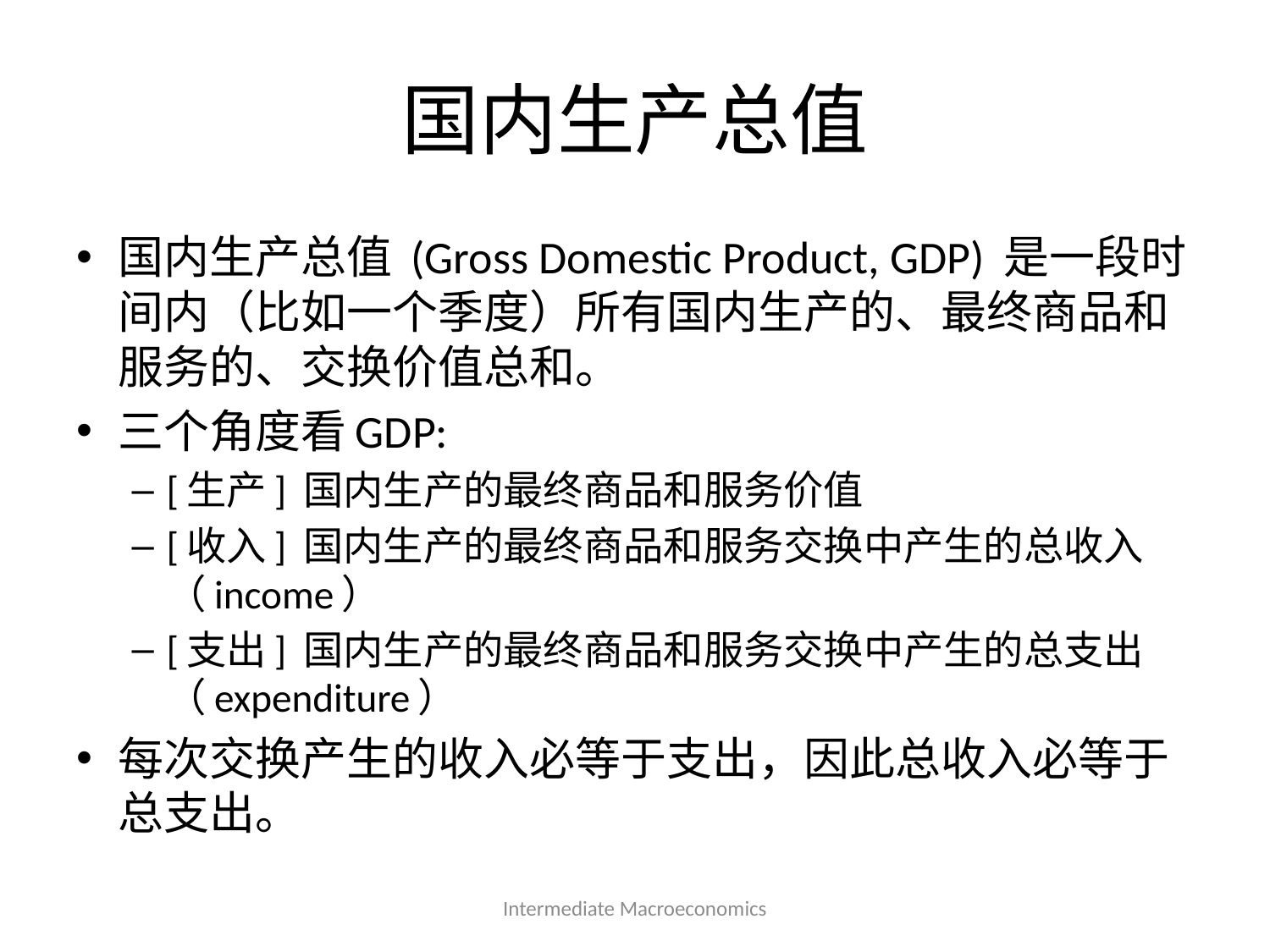

# 国内生产总值
国内生产总值 (Gross Domestic Product, GDP) 是一段时间内（比如一个季度）所有国内生产的、最终商品和服务的、交换价值总和。
三个角度看GDP:
[生产] 国内生产的最终商品和服务价值
[收入] 国内生产的最终商品和服务交换中产生的总收入（income）
[支出] 国内生产的最终商品和服务交换中产生的总支出（expenditure）
每次交换产生的收入必等于支出，因此总收入必等于总支出。
Intermediate Macroeconomics